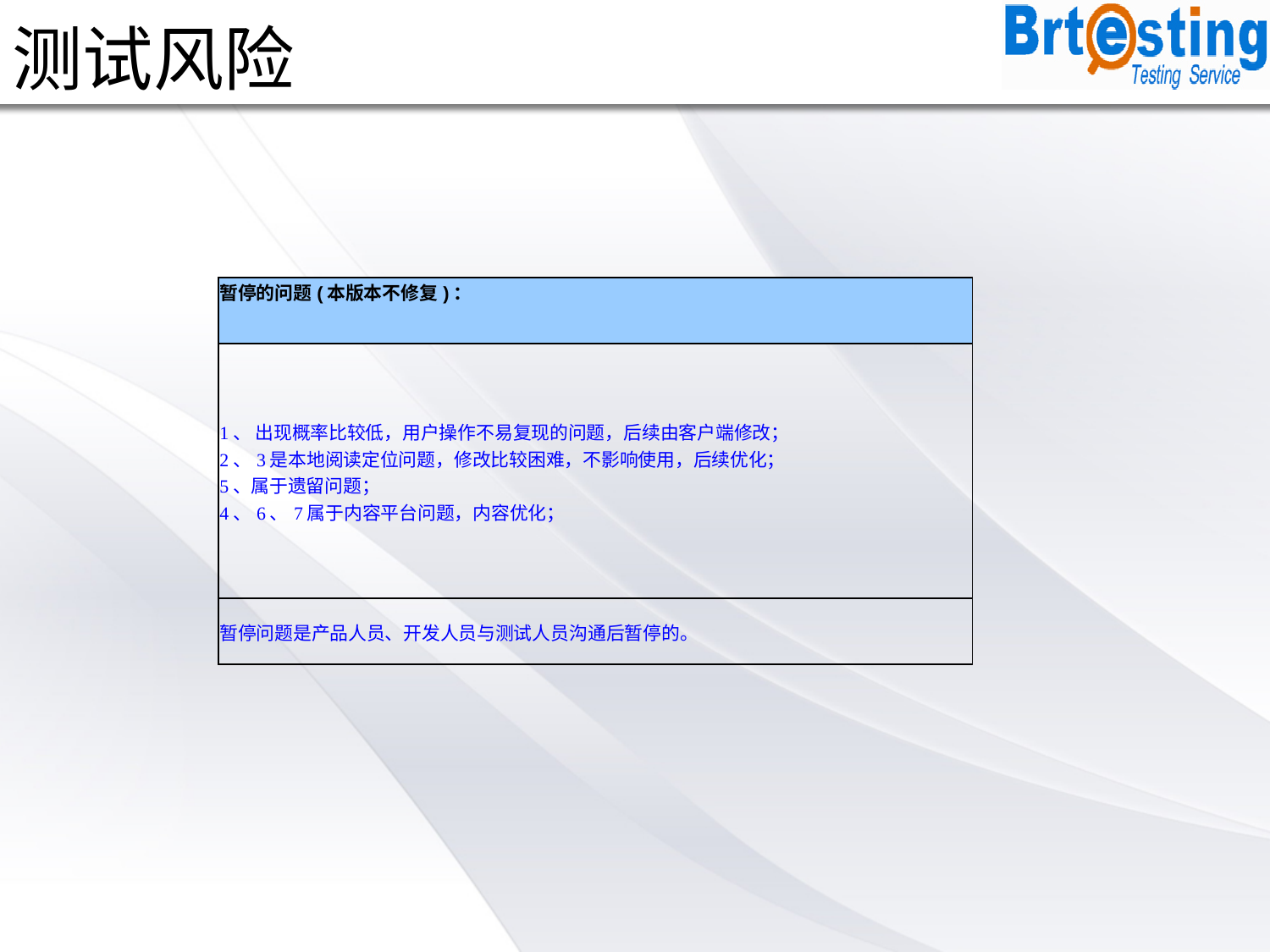

# 测试风险
| 暂停的问题(本版本不修复)： |
| --- |
| 1、 出现概率比较低，用户操作不易复现的问题，后续由客户端修改； 2、3是本地阅读定位问题，修改比较困难，不影响使用，后续优化； 5、属于遗留问题； 4、6、7属于内容平台问题，内容优化； |
| 暂停问题是产品人员、开发人员与测试人员沟通后暂停的。 |